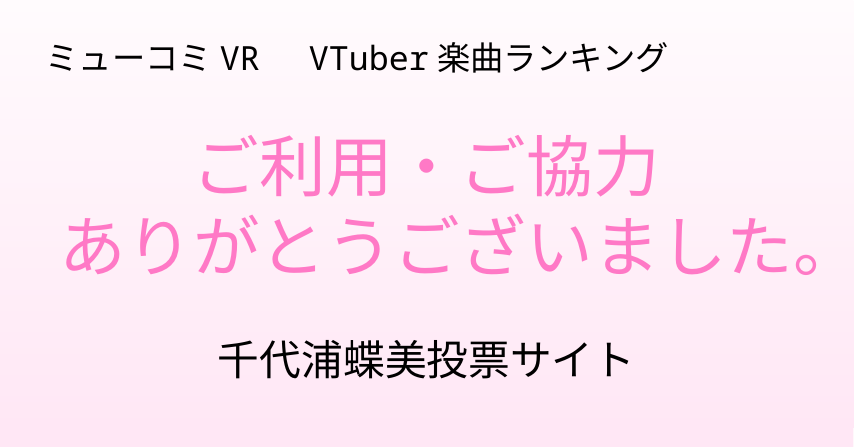

ミューコミVR　VTuber楽曲ランキング
ご利用・ご協力
ありがとうございました。
千代浦蝶美投票サイト